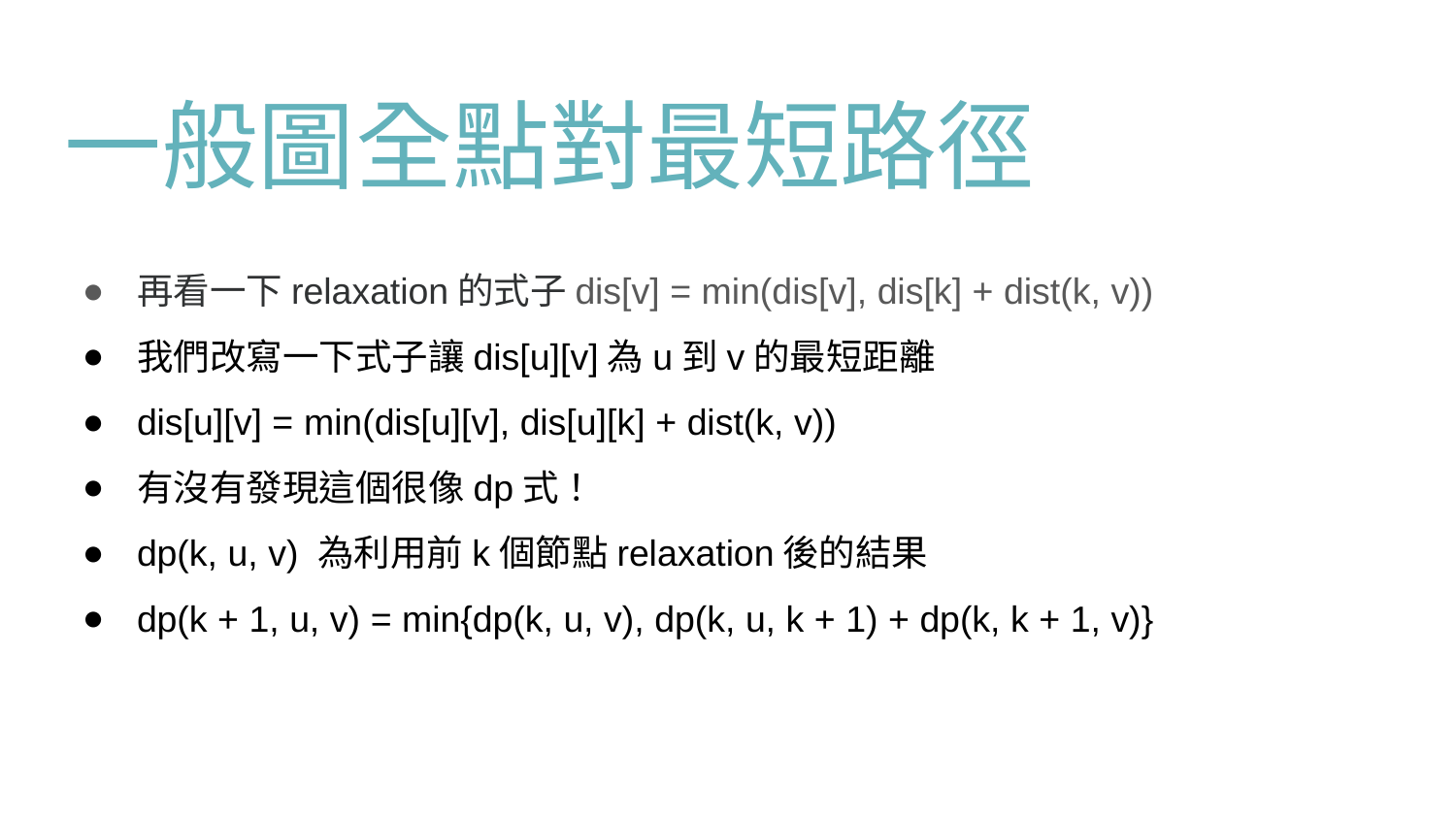

# 一般圖全點對最短路徑
再看一下relaxation的式子dis[v] = min(dis[v], dis[k] + dist(k, v))
我們改寫一下式子讓dis[u][v]為u到v的最短距離
dis[u][v] = min(dis[u][v], dis[u][k] + dist(k, v))
有沒有發現這個很像dp式！
dp(k, u, v) 為利用前k個節點relaxation後的結果
dp(k + 1, u, v) = min{dp(k, u, v), dp(k, u, k + 1) + dp(k, k + 1, v)}